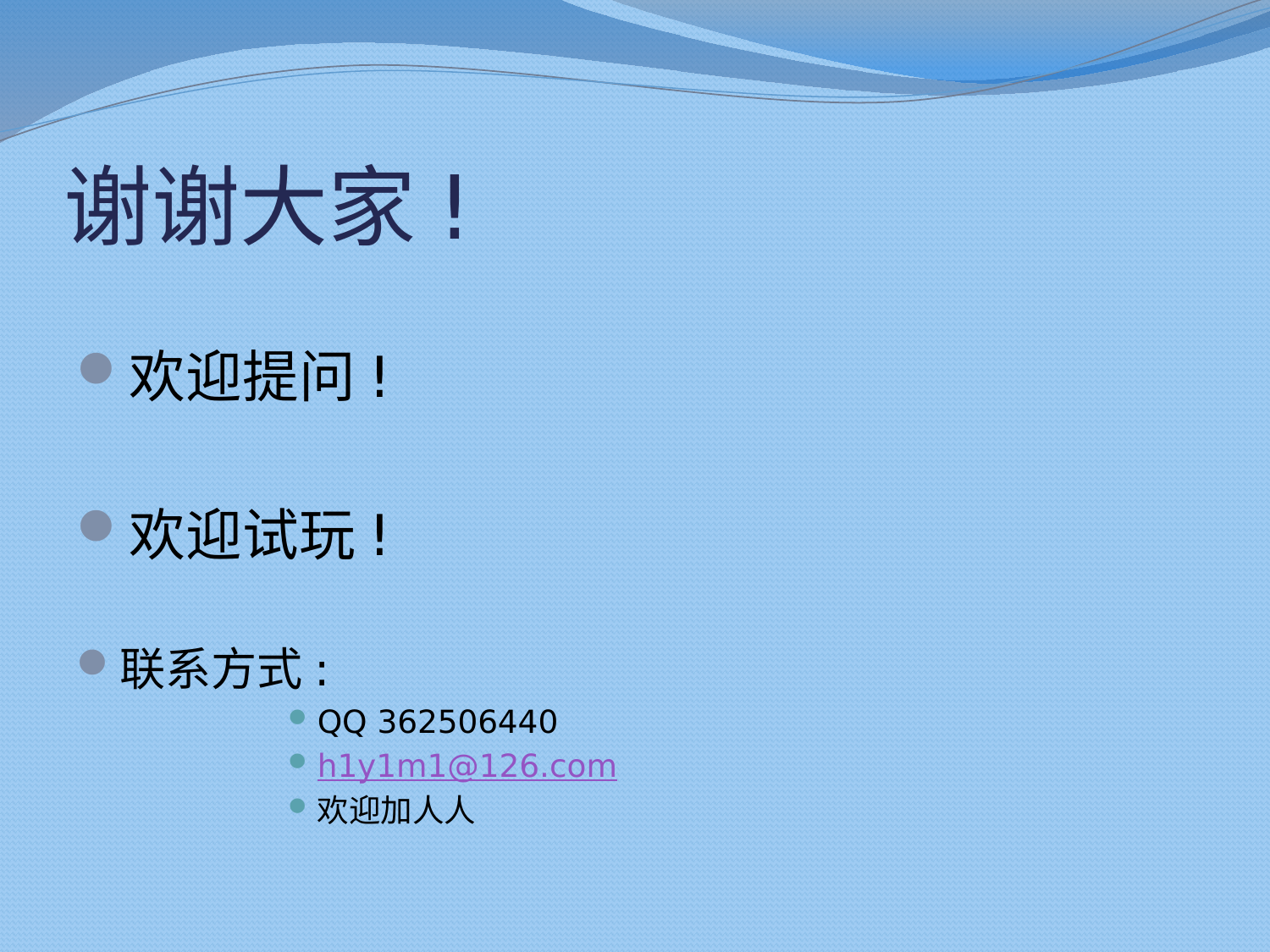

# 谢谢大家!

欢迎提问!

欢迎试玩!

联系方式:
QQ 362506440
h1y1m1@126.com
欢迎加人人